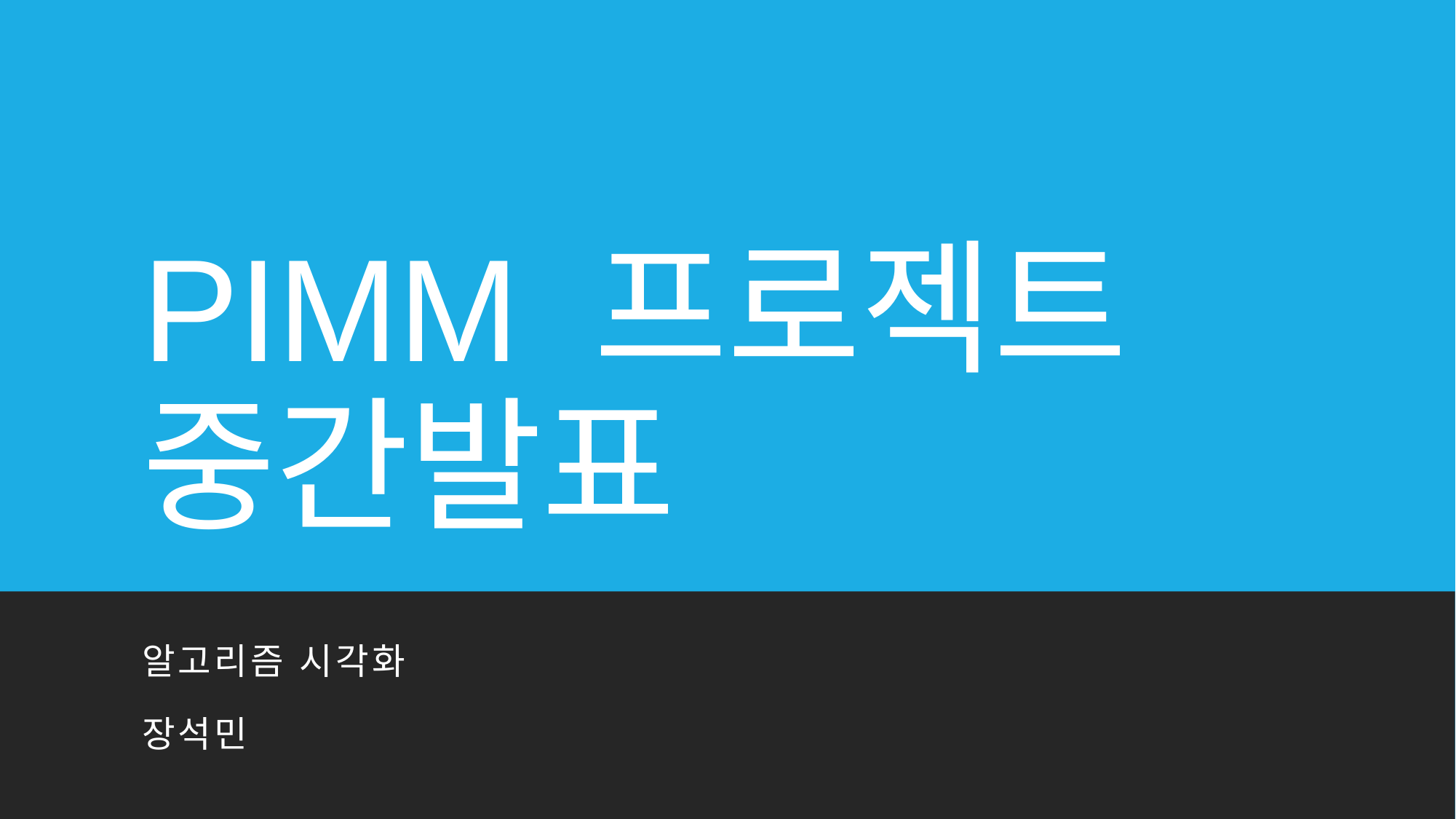

# PIMM 프로젝트 중간발표

알고리즘 시각화
장석민